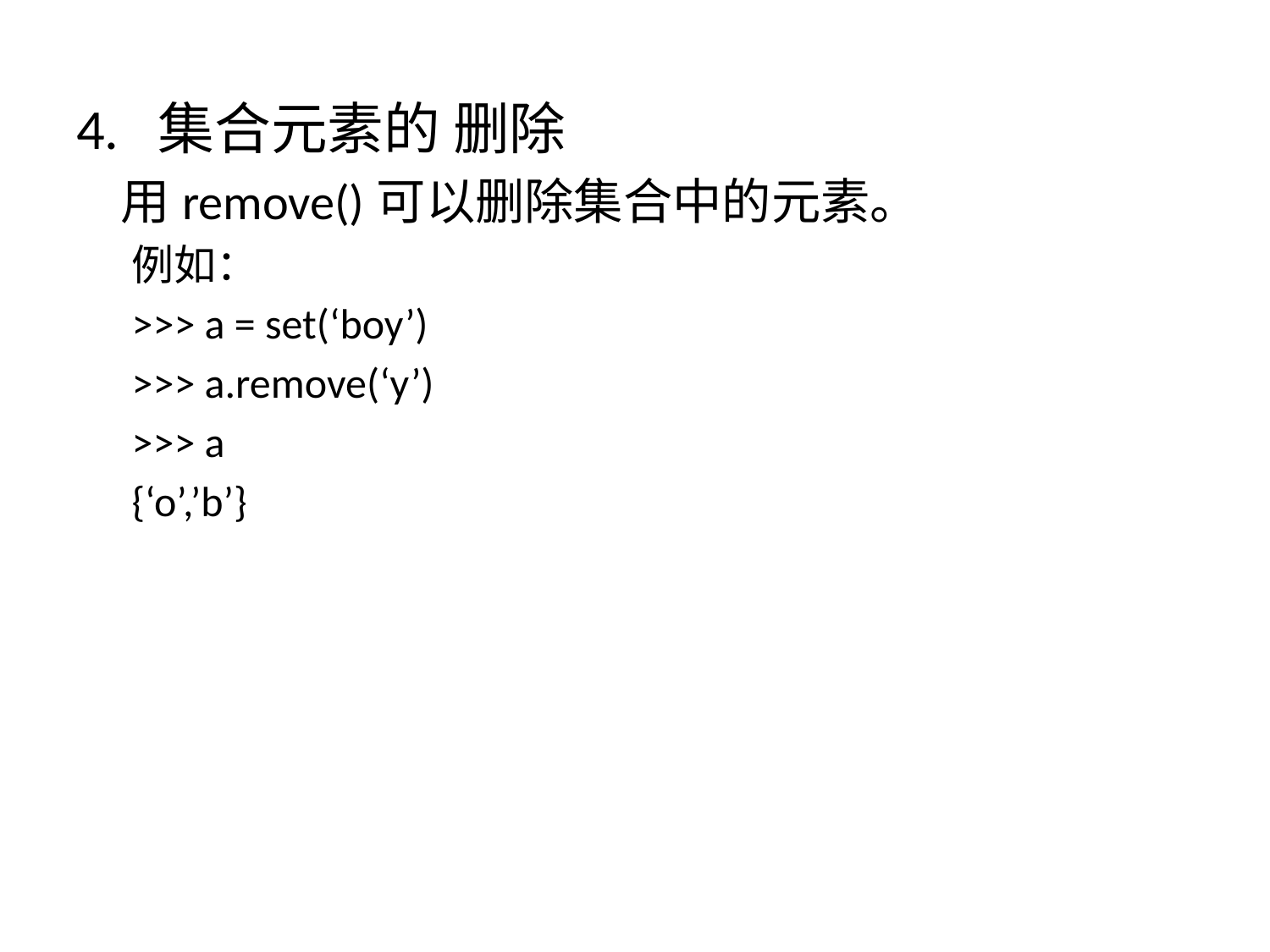

4.  集合元素的 删除
   用remove()可以删除集合中的元素。
例如：
>>> a = set(‘boy’)
>>> a.remove(‘y’)
>>> a
{‘o’,’b’}